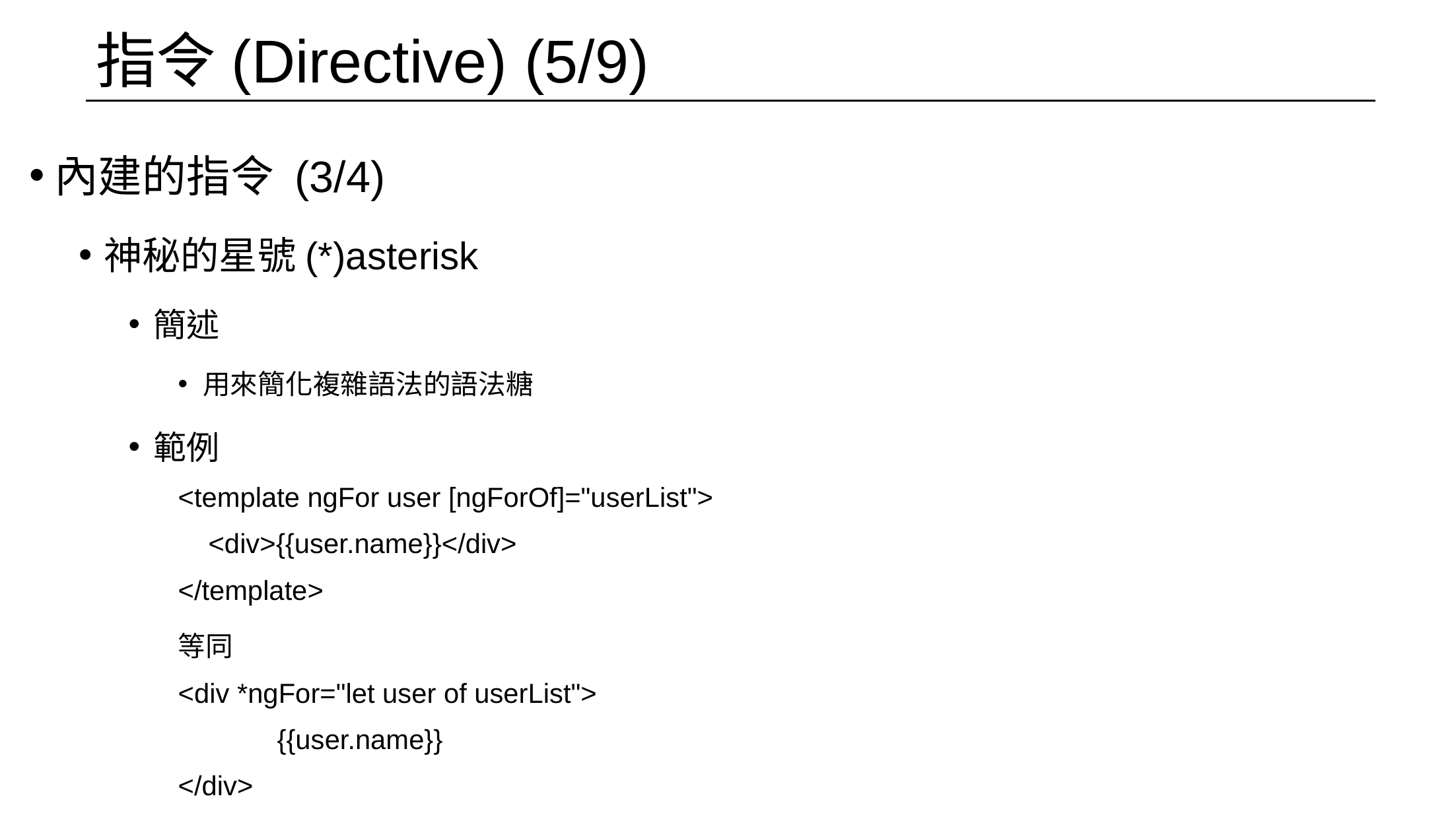

# 指令(Directive) (5/9)
內建的指令 (3/4)
神秘的星號(*)asterisk
簡述
用來簡化複雜語法的語法糖
範例
<template ngFor user [ngForOf]="userList">
    <div>{{user.name}}</div>
</template>
等同
<div *ngFor="let user of userList">
	{{user.name}}
</div>